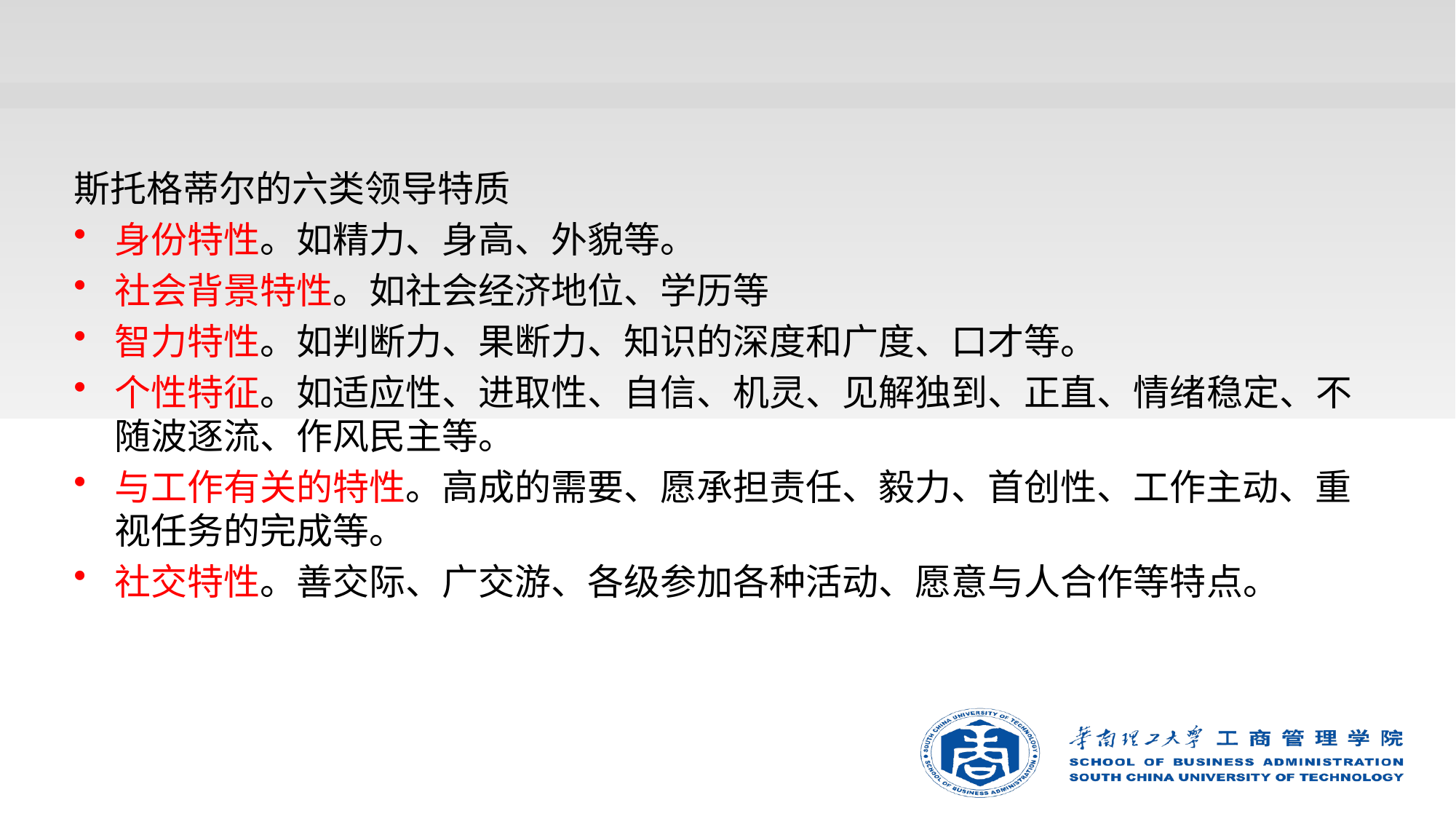

#
斯托格蒂尔的六类领导特质
身份特性。如精力、身高、外貌等。
社会背景特性。如社会经济地位、学历等
智力特性。如判断力、果断力、知识的深度和广度、口才等。
个性特征。如适应性、进取性、自信、机灵、见解独到、正直、情绪稳定、不随波逐流、作风民主等。
与工作有关的特性。高成的需要、愿承担责任、毅力、首创性、工作主动、重视任务的完成等。
社交特性。善交际、广交游、各级参加各种活动、愿意与人合作等特点。